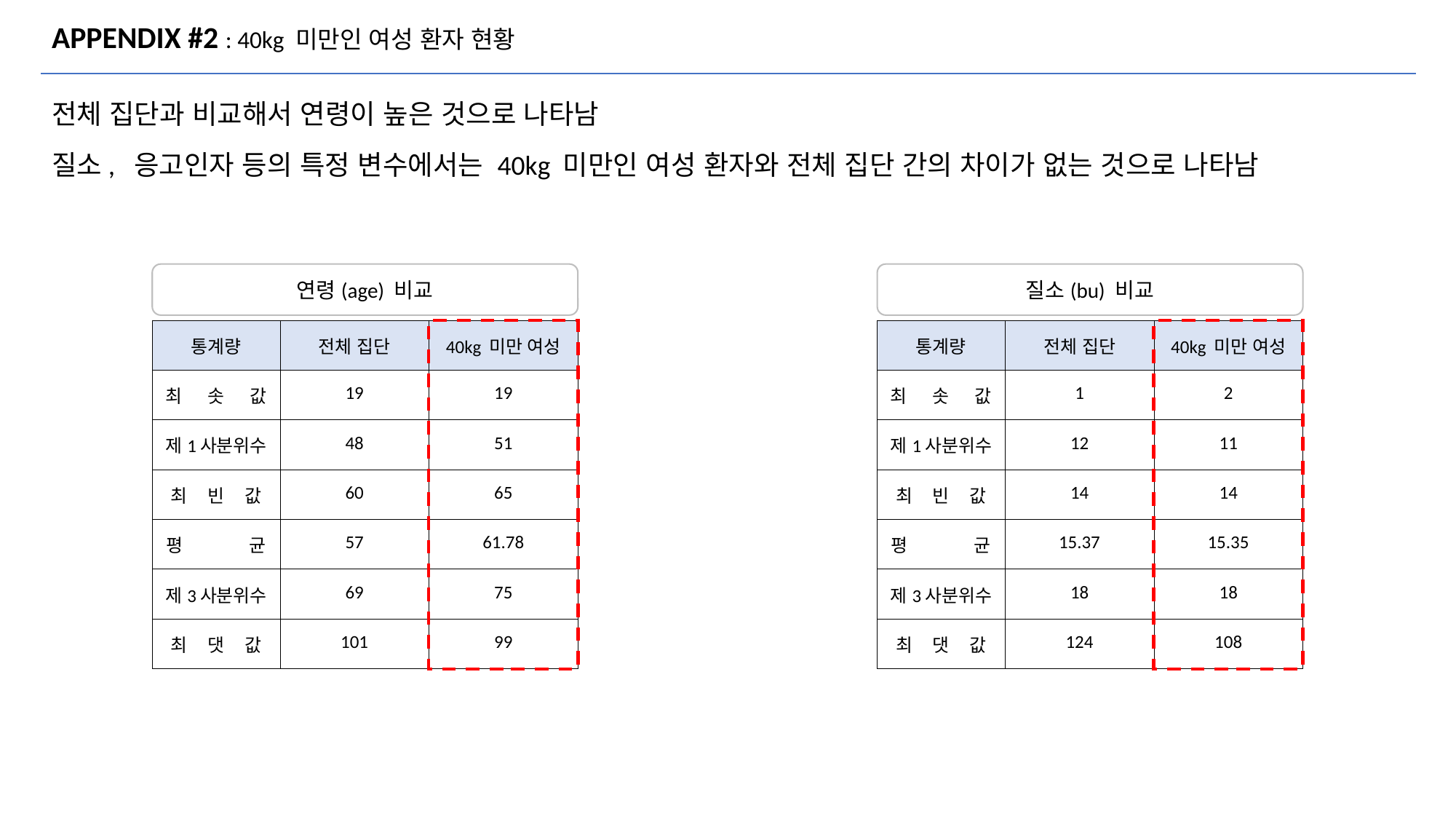

# APPENDIX #2 : 40kg 미만인 여성 환자 현황
전체 집단과 비교해서 연령이 높은 것으로 나타남
질소,  응고인자 등의 특정 변수에서는 40kg 미만인 여성 환자와 전체 집단 간의 차이가 없는 것으로 나타남
연령(age) 비교
질소(bu) 비교
| 통계량 | 전체 집단 | 40kg 미만 여성 |
| --- | --- | --- |
| 최 솟 값 | 19 | 19 |
| 제1사분위수 | 48 | 51 |
| 최 빈 값 | 60 | 65 |
| 평 균 | 57 | 61.78 |
| 제3사분위수 | 69 | 75 |
| 최 댓 값 | 101 | 99 |

| 통계량 | 전체 집단 | 40kg 미만 여성 |
| --- | --- | --- |
| 최 솟 값 | 1 | 2 |
| 제1사분위수 | 12 | 11 |
| 최 빈 값 | 14 | 14 |
| 평 균 | 15.37 | 15.35 |
| 제3사분위수 | 18 | 18 |
| 최 댓 값 | 124 | 108 |